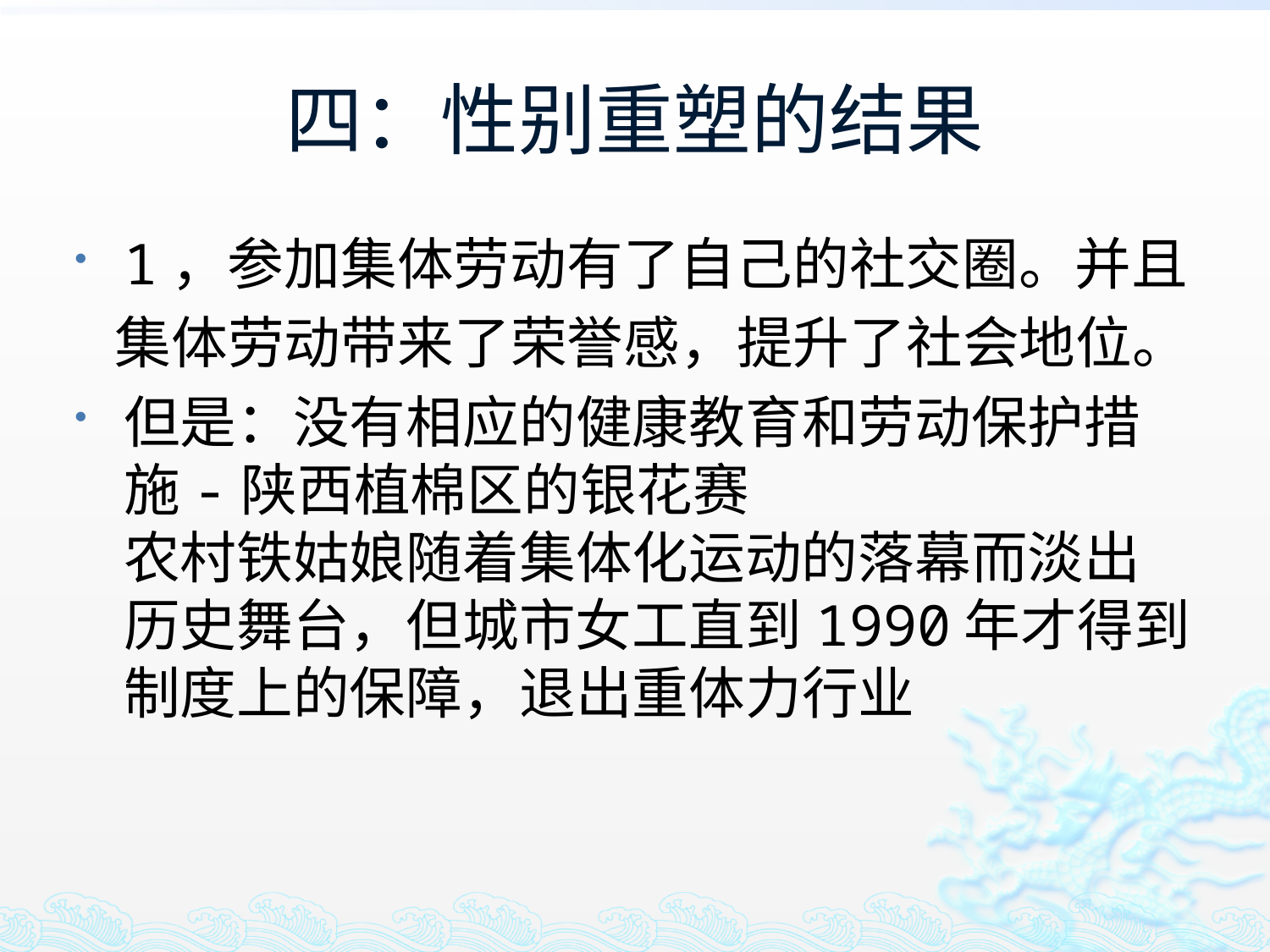

# 四：性别重塑的结果
1，参加集体劳动有了自己的社交圈。并且
  集体劳动带来了荣誉感，提升了社会地位。
但是：没有相应的健康教育和劳动保护措施-陕西植棉区的银花赛
农村铁姑娘随着集体化运动的落幕而淡出历史舞台，但城市女工直到1990年才得到制度上的保障，退出重体力行业